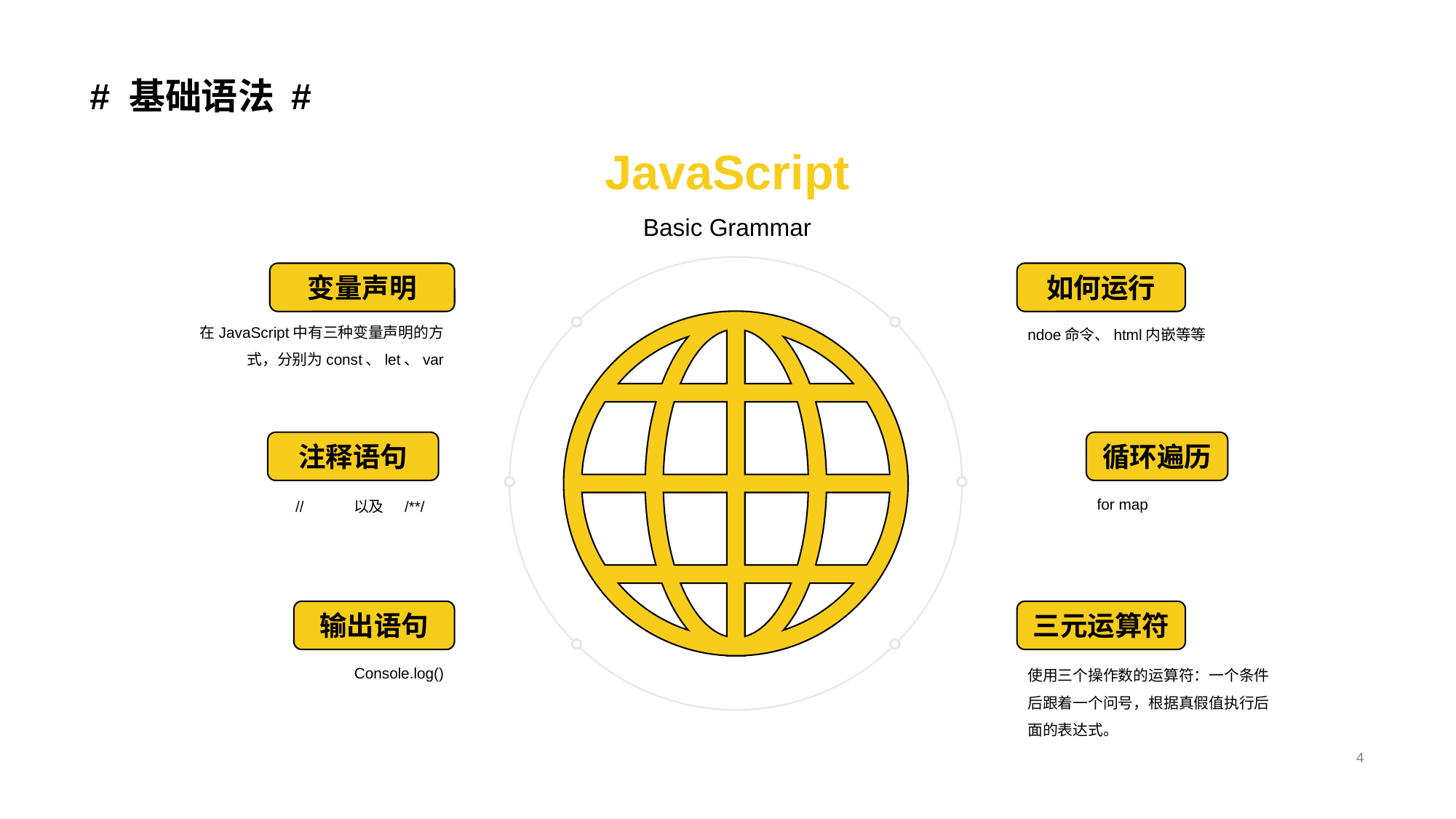

# # 基础语法 #
JavaScript
Basic Grammar

变量声明
在JavaScript中有三种变量声明的方式，分别为const、let、var
如何运行
ndoe命令、html内嵌等等
注释语句
//           以及 	/**/
循环遍历
for map
输出语句
Console.log()
三元运算符
使用三个操作数的运算符：一个条件后跟着一个问号，根据真假值执行后面的表达式。
4